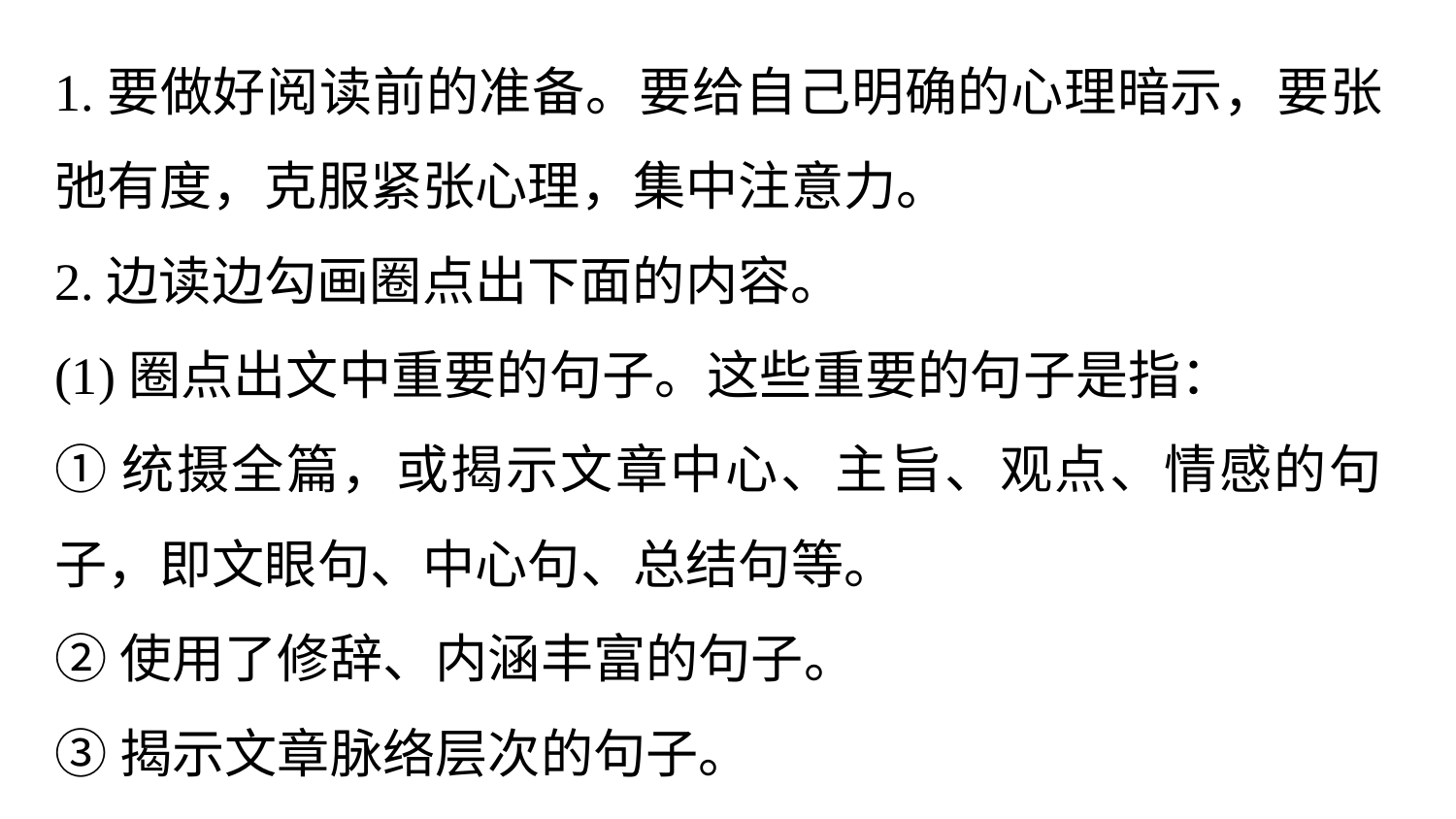

1.要做好阅读前的准备。要给自己明确的心理暗示，要张弛有度，克服紧张心理，集中注意力。
2.边读边勾画圈点出下面的内容。
(1)圈点出文中重要的句子。这些重要的句子是指：
①统摄全篇，或揭示文章中心、主旨、观点、情感的句子，即文眼句、中心句、总结句等。
②使用了修辞、内涵丰富的句子。
③揭示文章脉络层次的句子。